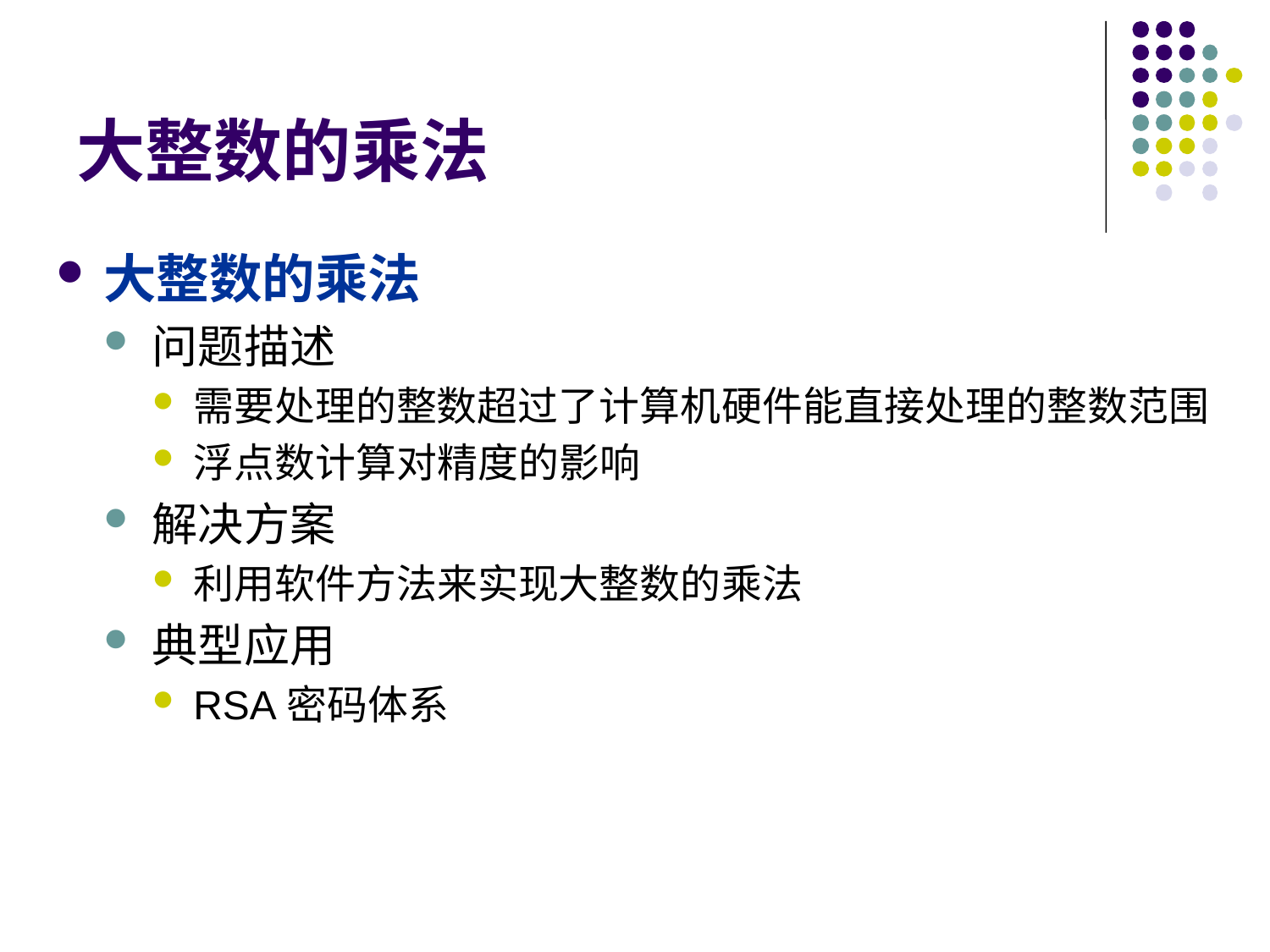

# 大整数的乘法
大整数的乘法
问题描述
需要处理的整数超过了计算机硬件能直接处理的整数范围
浮点数计算对精度的影响
解决方案
利用软件方法来实现大整数的乘法
典型应用
RSA密码体系